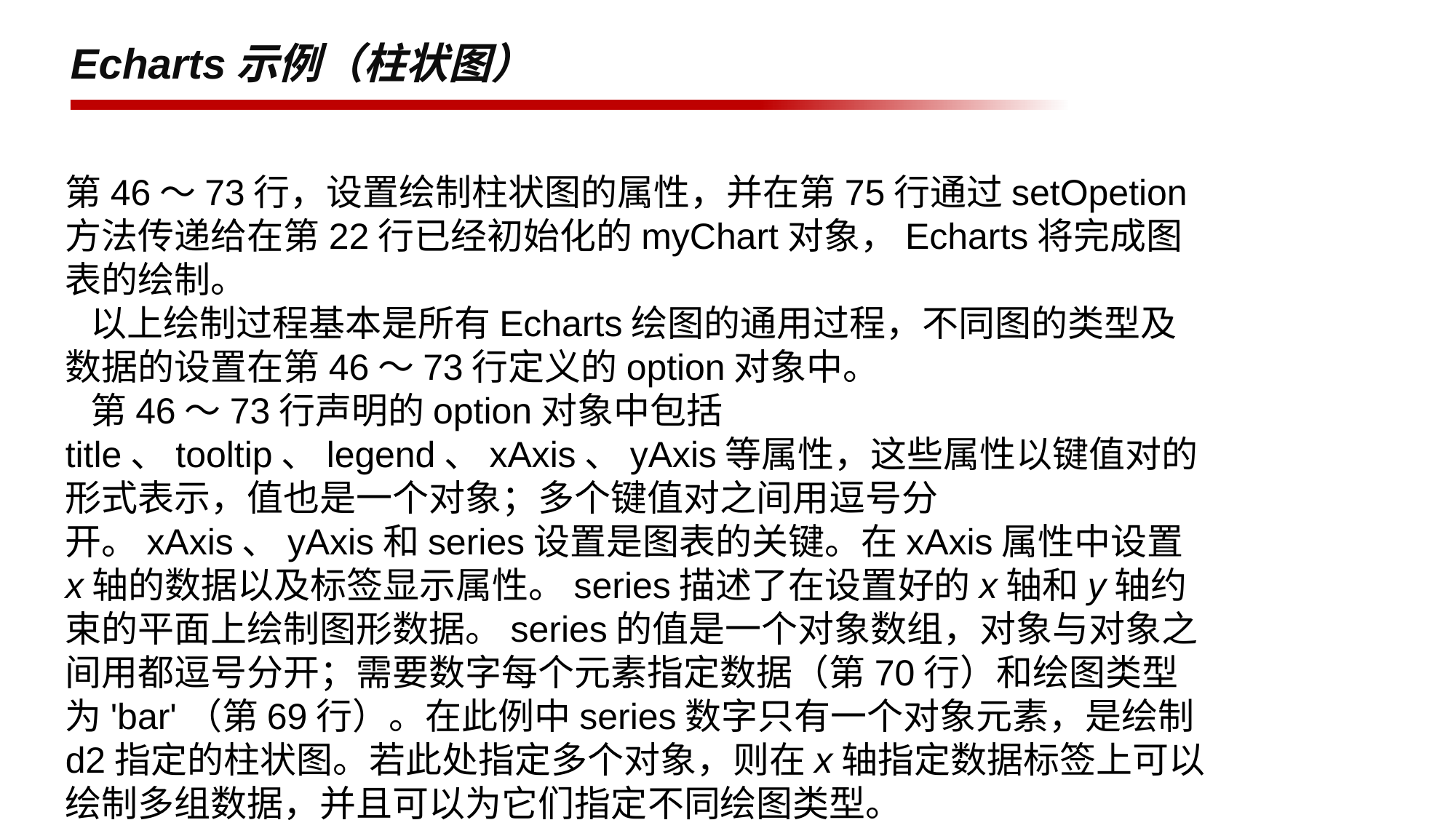

# Echarts示例（柱状图）

第46～73行，设置绘制柱状图的属性，并在第75行通过setOpetion方法传递给在第22行已经初始化的myChart对象，Echarts将完成图表的绘制。
  以上绘制过程基本是所有Echarts绘图的通用过程，不同图的类型及数据的设置在第46～73行定义的option对象中。
  第46～73行声明的option对象中包括title、tooltip、legend、xAxis、yAxis等属性，这些属性以键值对的形式表示，值也是一个对象；多个键值对之间用逗号分开。xAxis、yAxis和series设置是图表的关键。在xAxis属性中设置x轴的数据以及标签显示属性。series描述了在设置好的x轴和y轴约束的平面上绘制图形数据。series的值是一个对象数组，对象与对象之间用都逗号分开；需要数字每个元素指定数据（第70行）和绘图类型为'bar'（第69行）。在此例中series数字只有一个对象元素，是绘制d2指定的柱状图。若此处指定多个对象，则在x轴指定数据标签上可以绘制多组数据，并且可以为它们指定不同绘图类型。